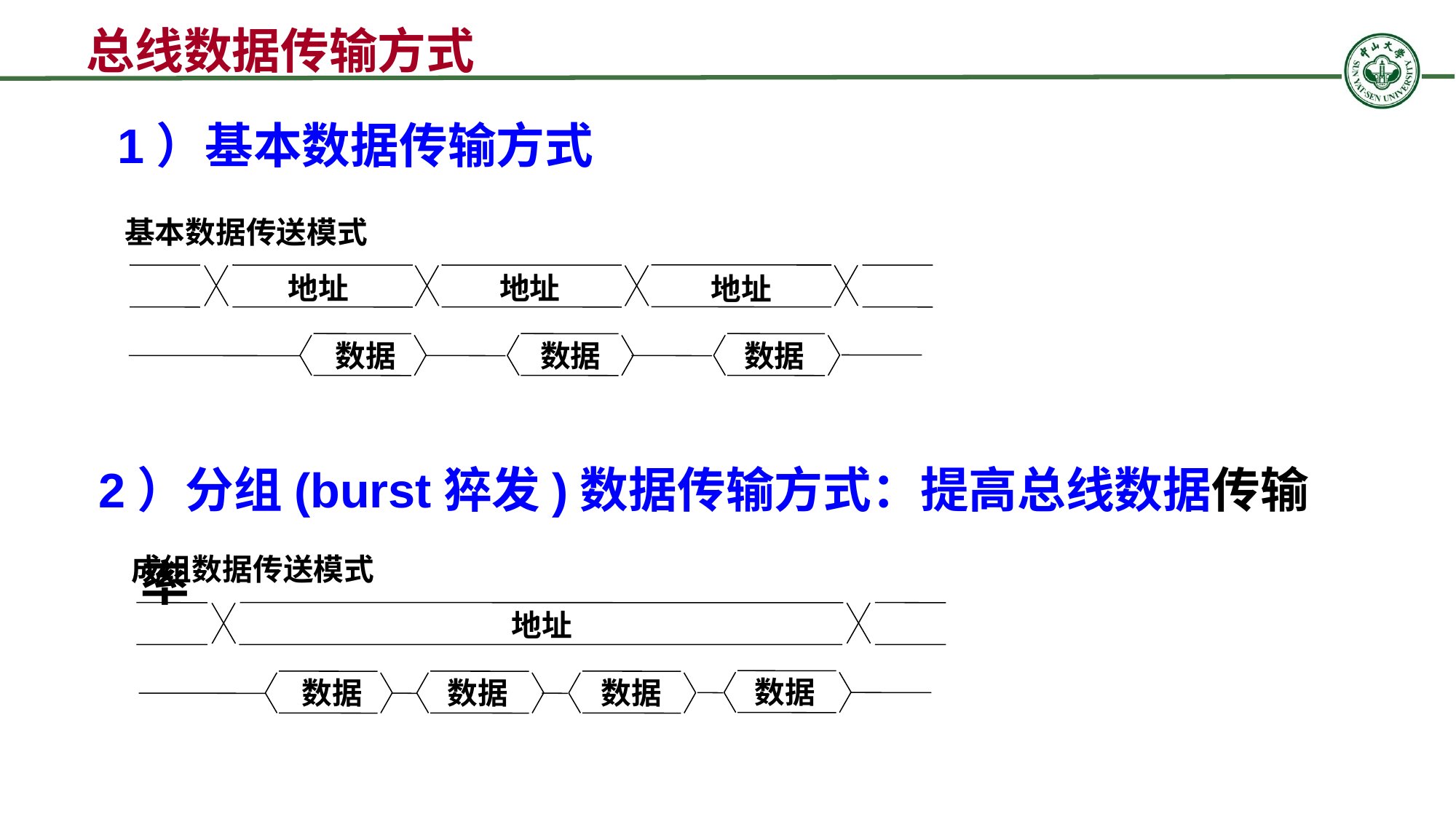

总线数据传输方式
1）基本数据传输方式
基本数据传送模式

地址
地址
地址

数据
数据
数据

2）分组(burst猝发)数据传输方式：提高总线数据传输率
成组数据传送模式

地址

数据
数据
数据
数据